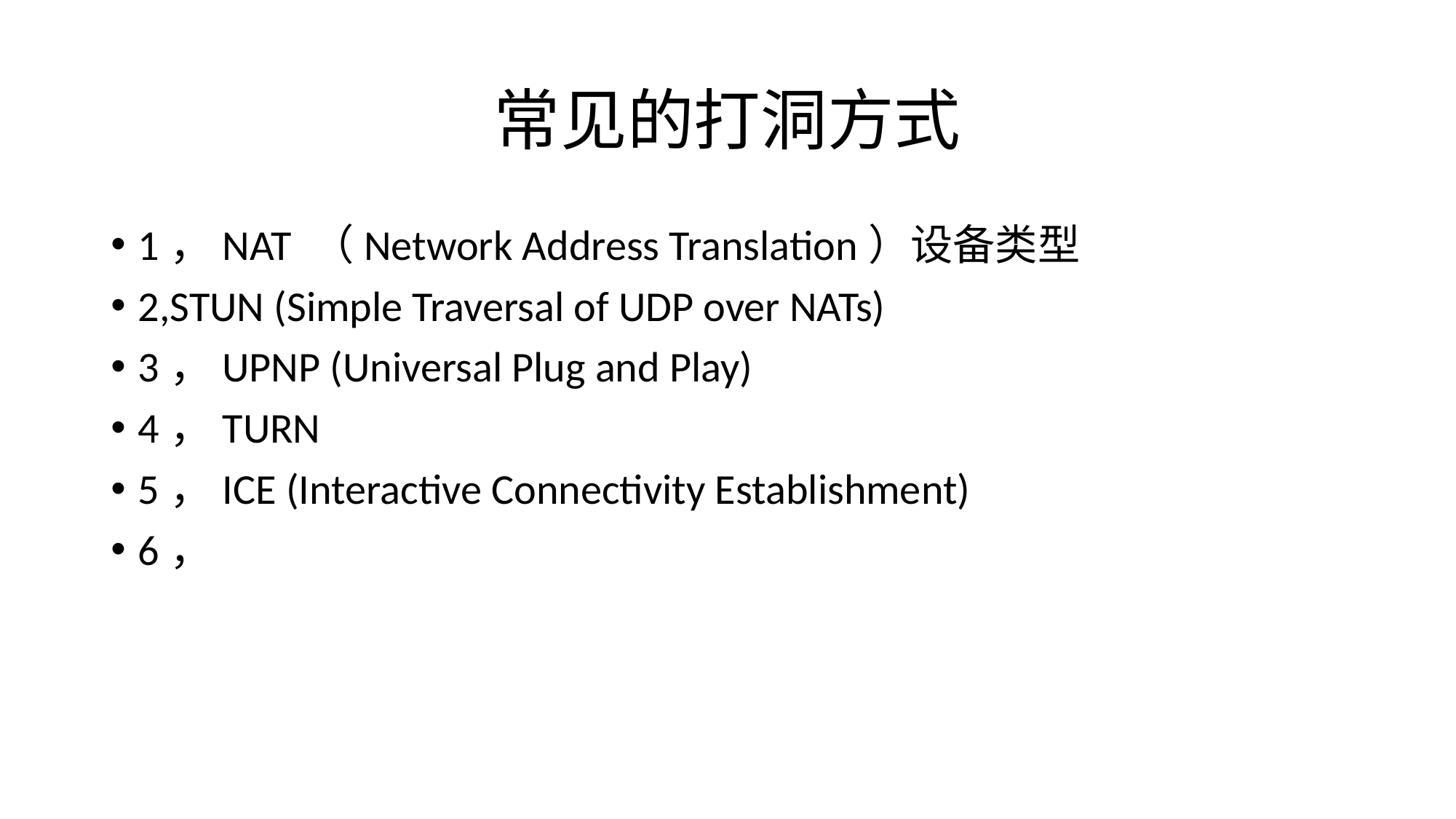

# 常见的打洞方式
1，NAT （Network Address Translation）设备类型
2,STUN (Simple Traversal of UDP over NATs)
3，UPNP (Universal Plug and Play)
4，TURN
5，ICE (Interactive Connectivity Establishment)
6，